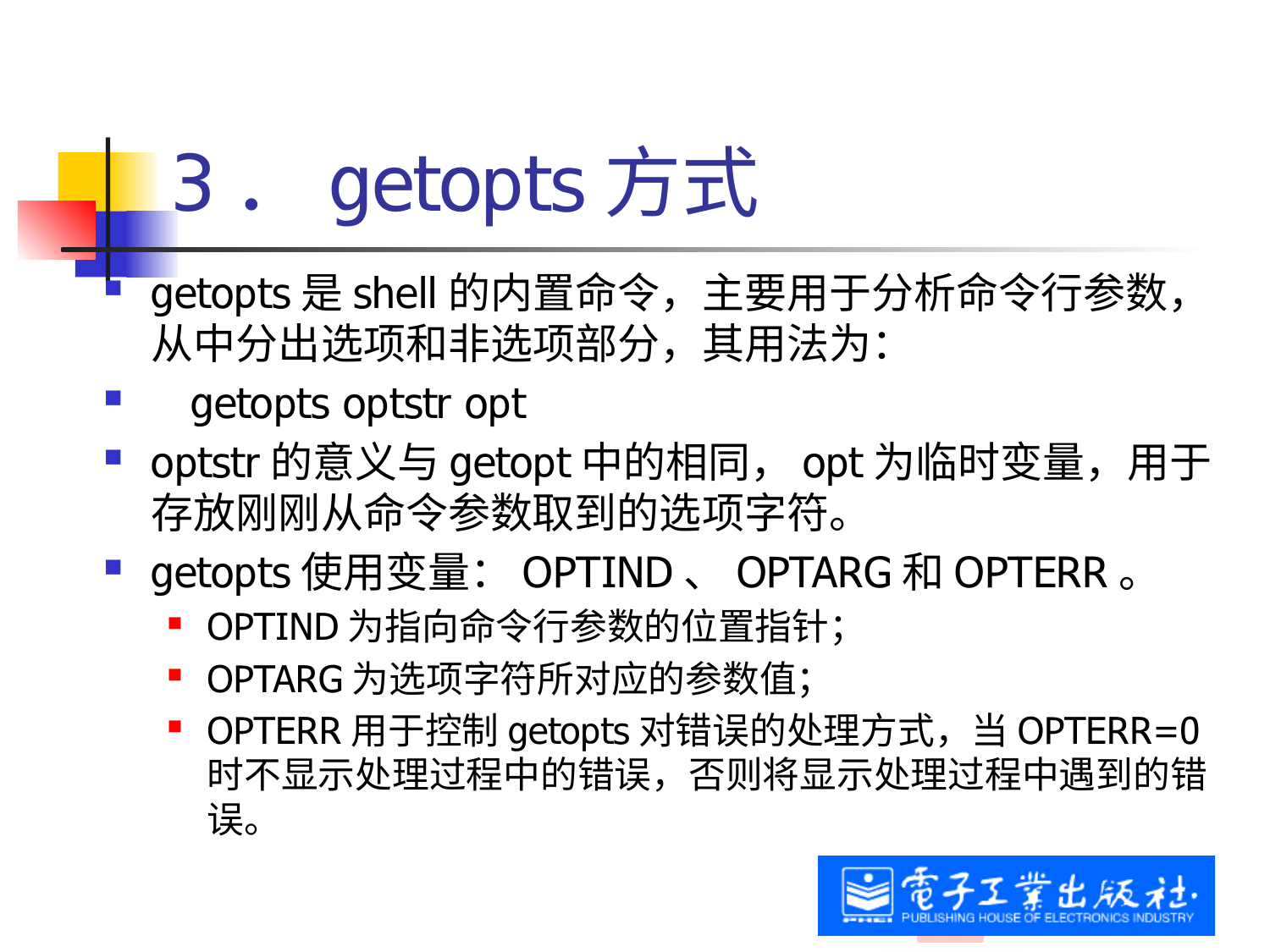

# 3．getopts方式
getopts是shell的内置命令，主要用于分析命令行参数，从中分出选项和非选项部分，其用法为：
   getopts optstr opt
optstr的意义与getopt中的相同，opt为临时变量，用于存放刚刚从命令参数取到的选项字符。
getopts使用变量：OPTIND、OPTARG和OPTERR。
OPTIND为指向命令行参数的位置指针；
OPTARG为选项字符所对应的参数值；
OPTERR用于控制getopts对错误的处理方式，当OPTERR=0时不显示处理过程中的错误，否则将显示处理过程中遇到的错误。